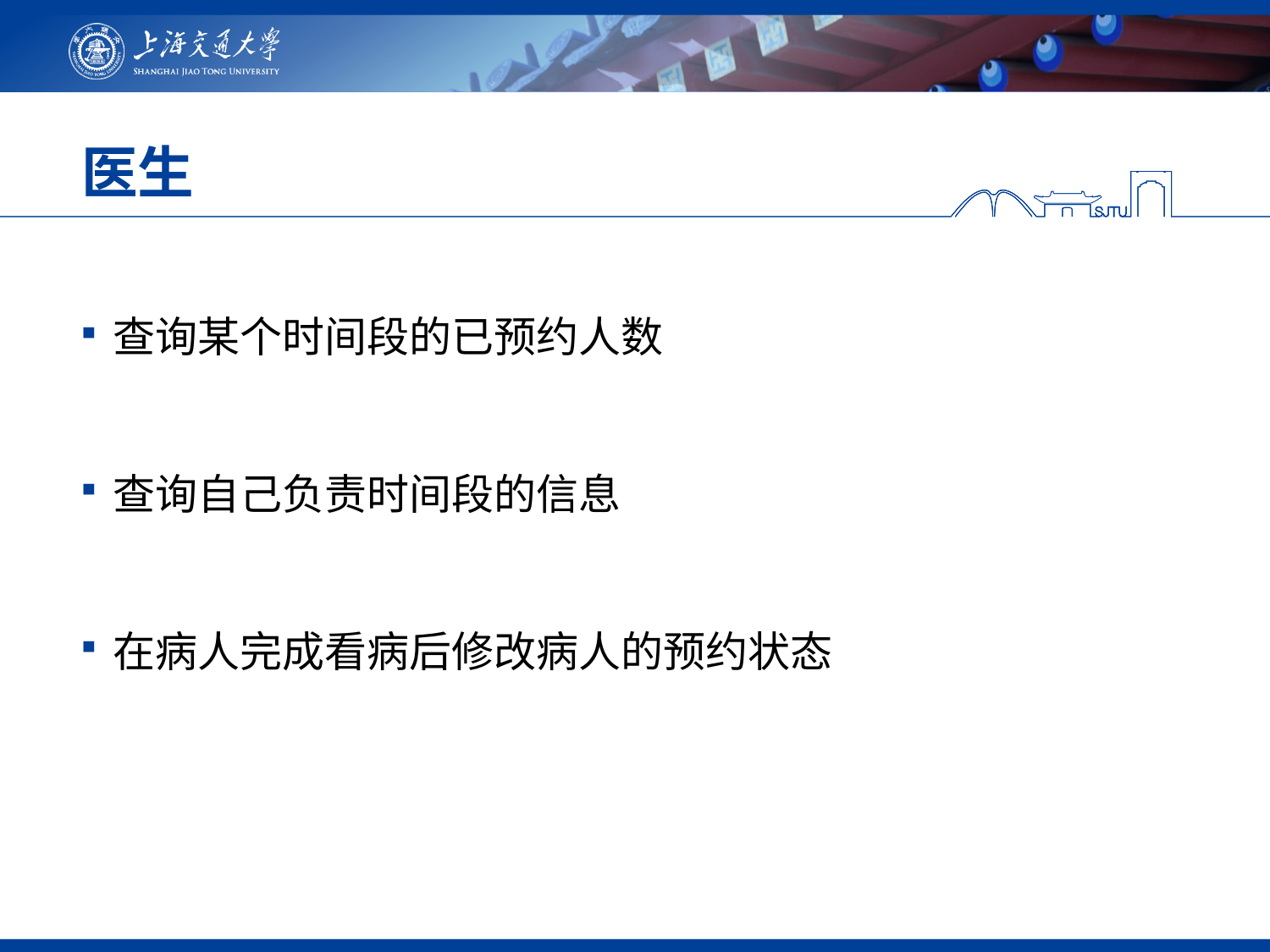

# 医生

查询某个时间段的已预约人数

查询自己负责时间段的信息

在病人完成看病后修改病人的预约状态